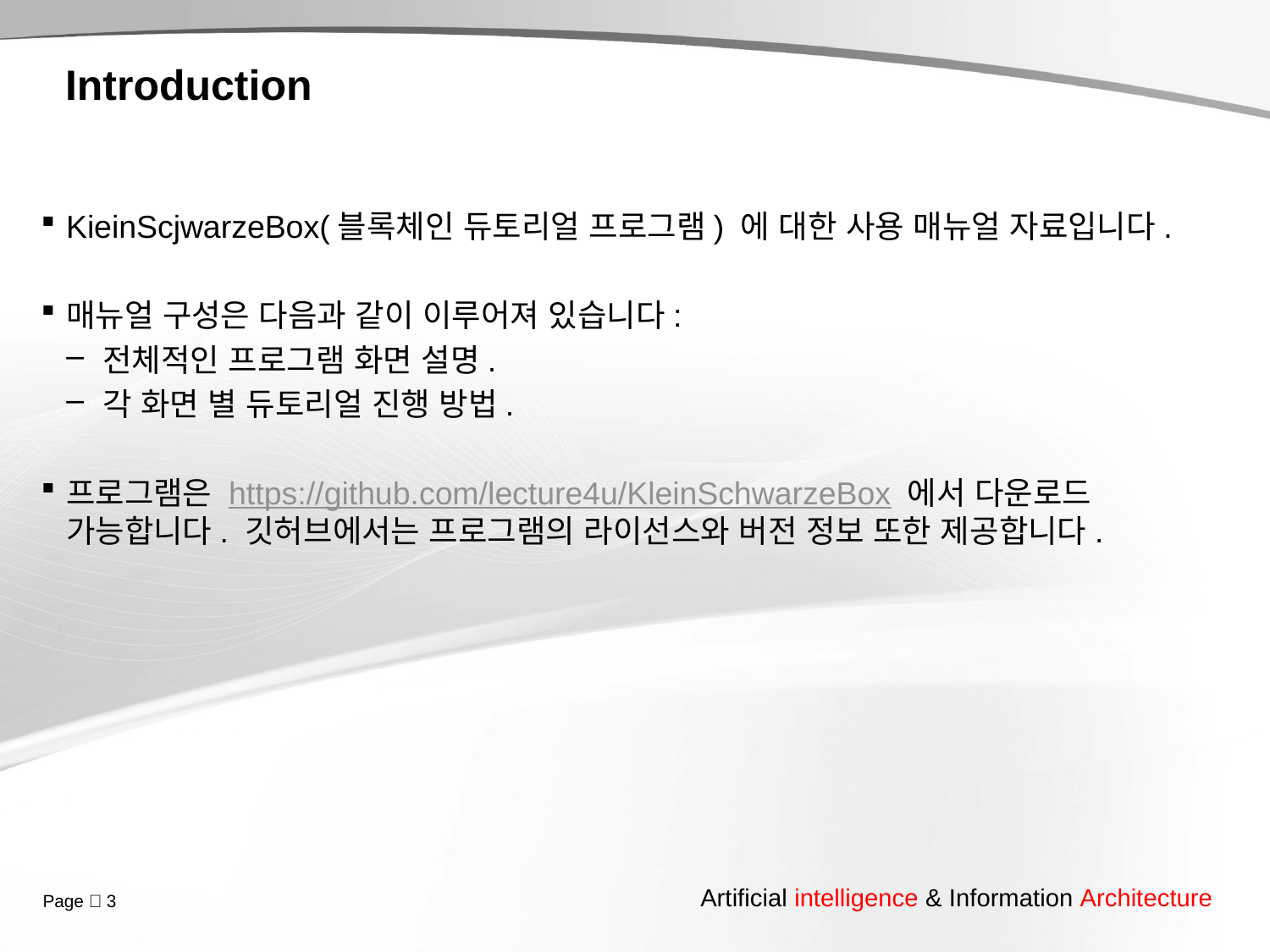

# Introduction
KieinScjwarzeBox(블록체인 듀토리얼 프로그램) 에 대한 사용 매뉴얼 자료입니다.

매뉴얼 구성은 다음과 같이 이루어져 있습니다:
전체적인 프로그램 화면 설명.
각 화면 별 듀토리얼 진행 방법.

프로그램은 https://github.com/lecture4u/KleinSchwarzeBox 에서 다운로드 가능합니다. 깃허브에서는 프로그램의 라이선스와 버전 정보 또한 제공합니다.